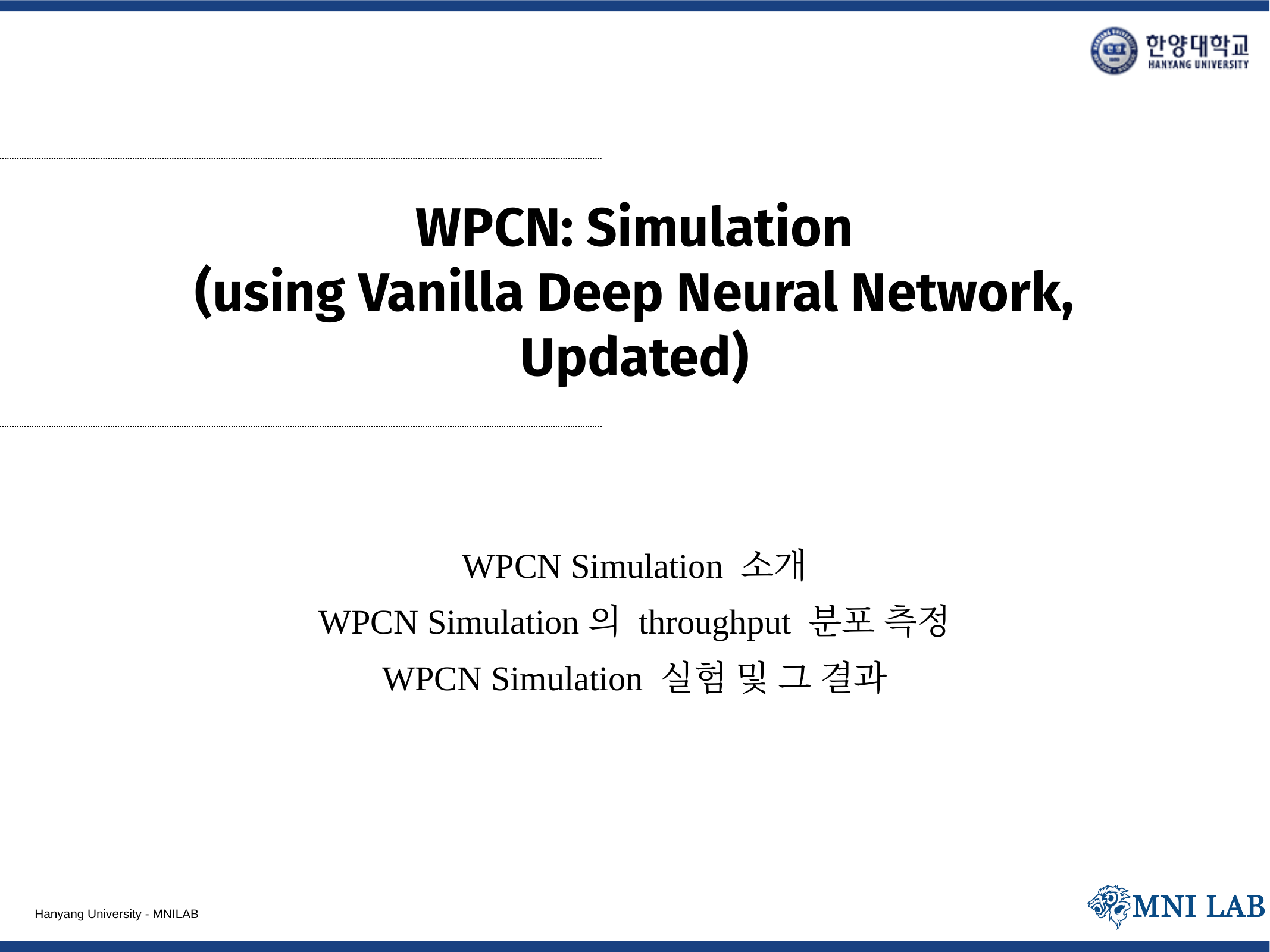

# WPCN: Simulation (using Vanilla Deep Neural Network, Updated)
WPCN Simulation 소개
WPCN Simulation의 throughput 분포 측정
WPCN Simulation 실험 및 그 결과